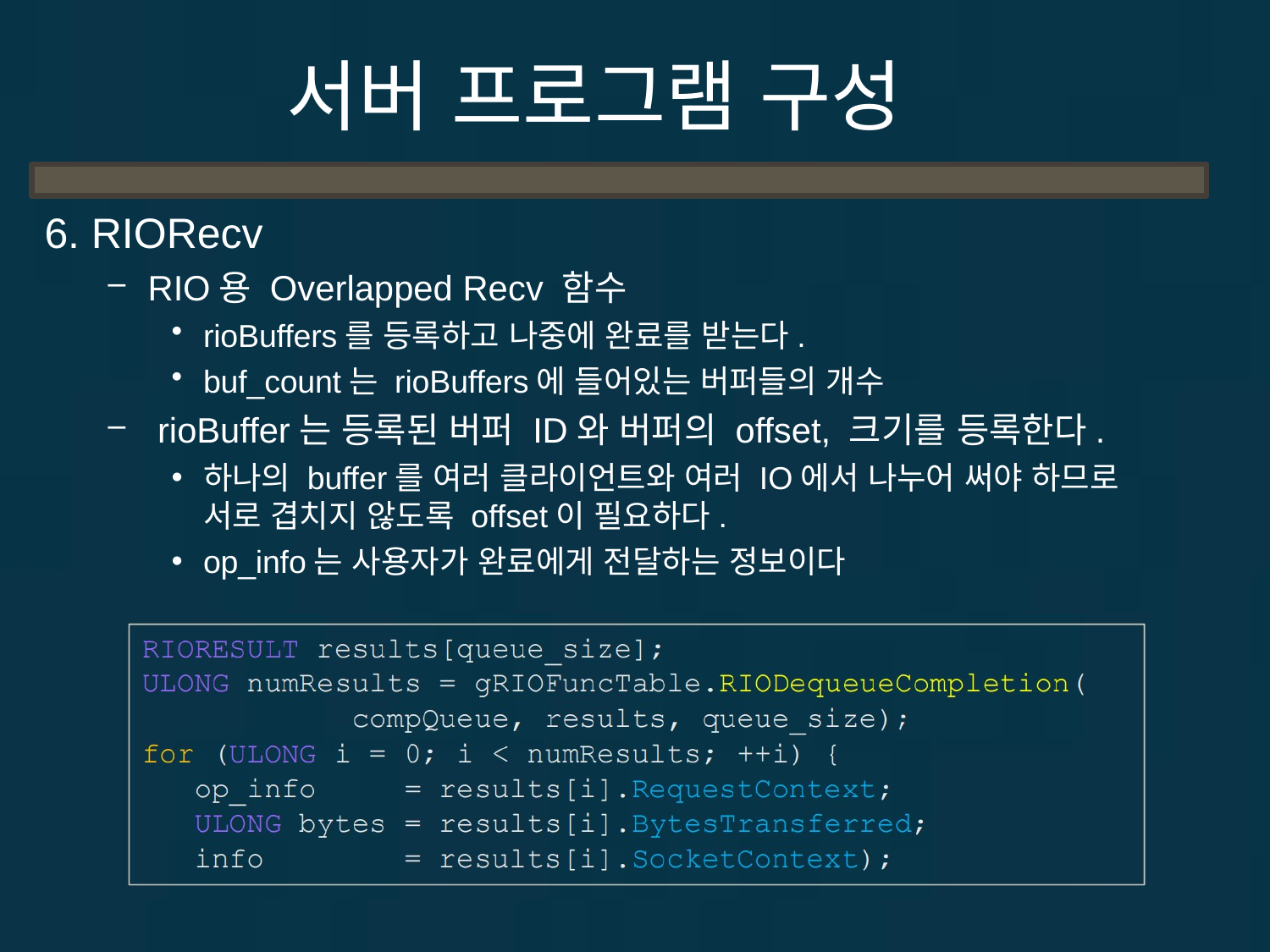

# 서버 프로그램 구성
RIORecv
RIO용 Overlapped Recv 함수
rioBuffers를 등록하고 나중에 완료를 받는다.
buf_count는 rioBuffers에 들어있는 버퍼들의 개수
rioBuffer는 등록된 버퍼 ID와 버퍼의 offset, 크기를 등록한다.
하나의 buffer를 여러 클라이언트와 여러 IO에서 나누어 써야 하므로  서로 겹치지 않도록 offset이 필요하다.
op_info는 사용자가 완료에게 전달하는 정보이다